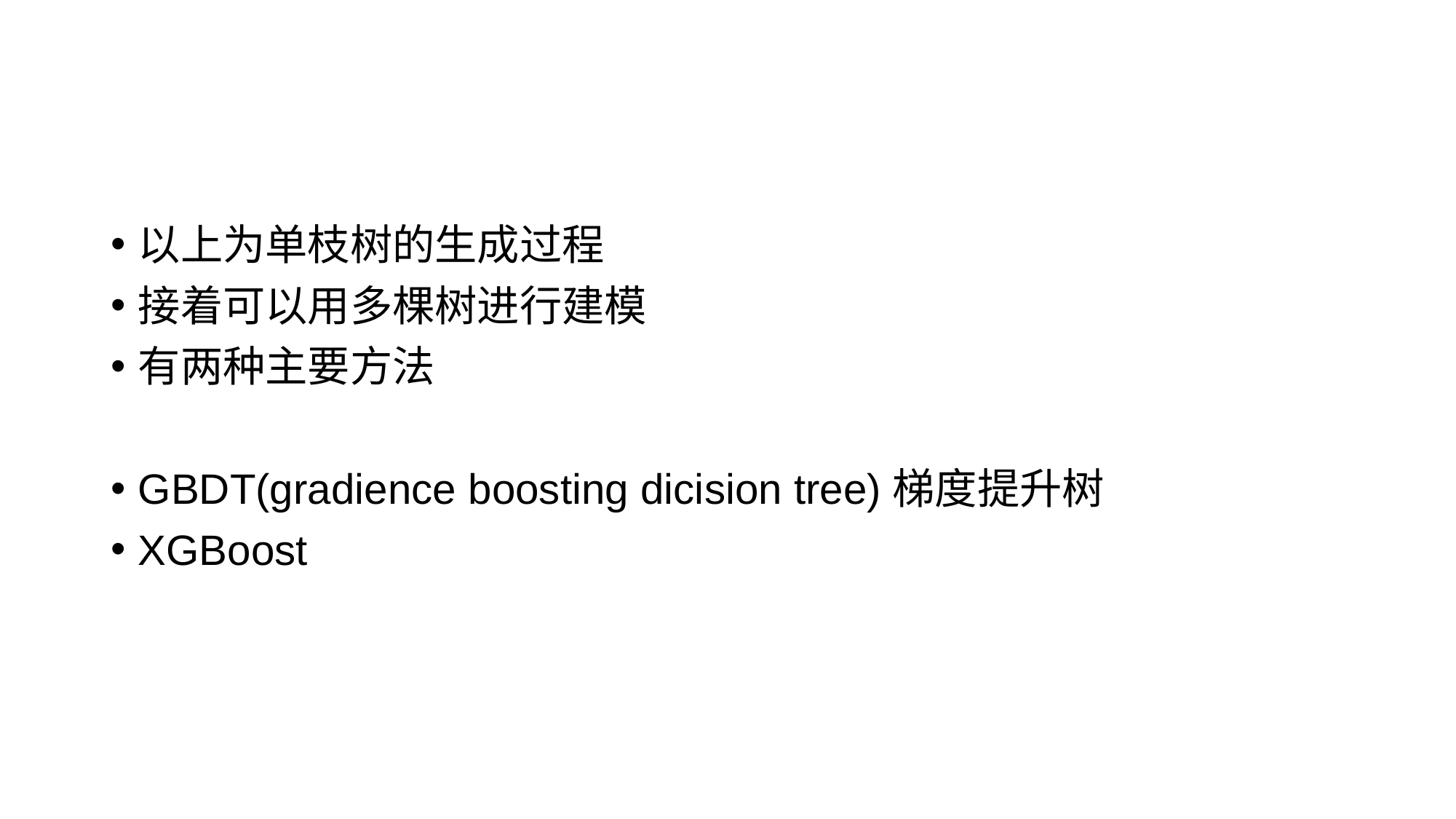

#
以上为单枝树的生成过程
接着可以用多棵树进行建模
有两种主要方法

GBDT(gradience boosting dicision tree)梯度提升树
XGBoost